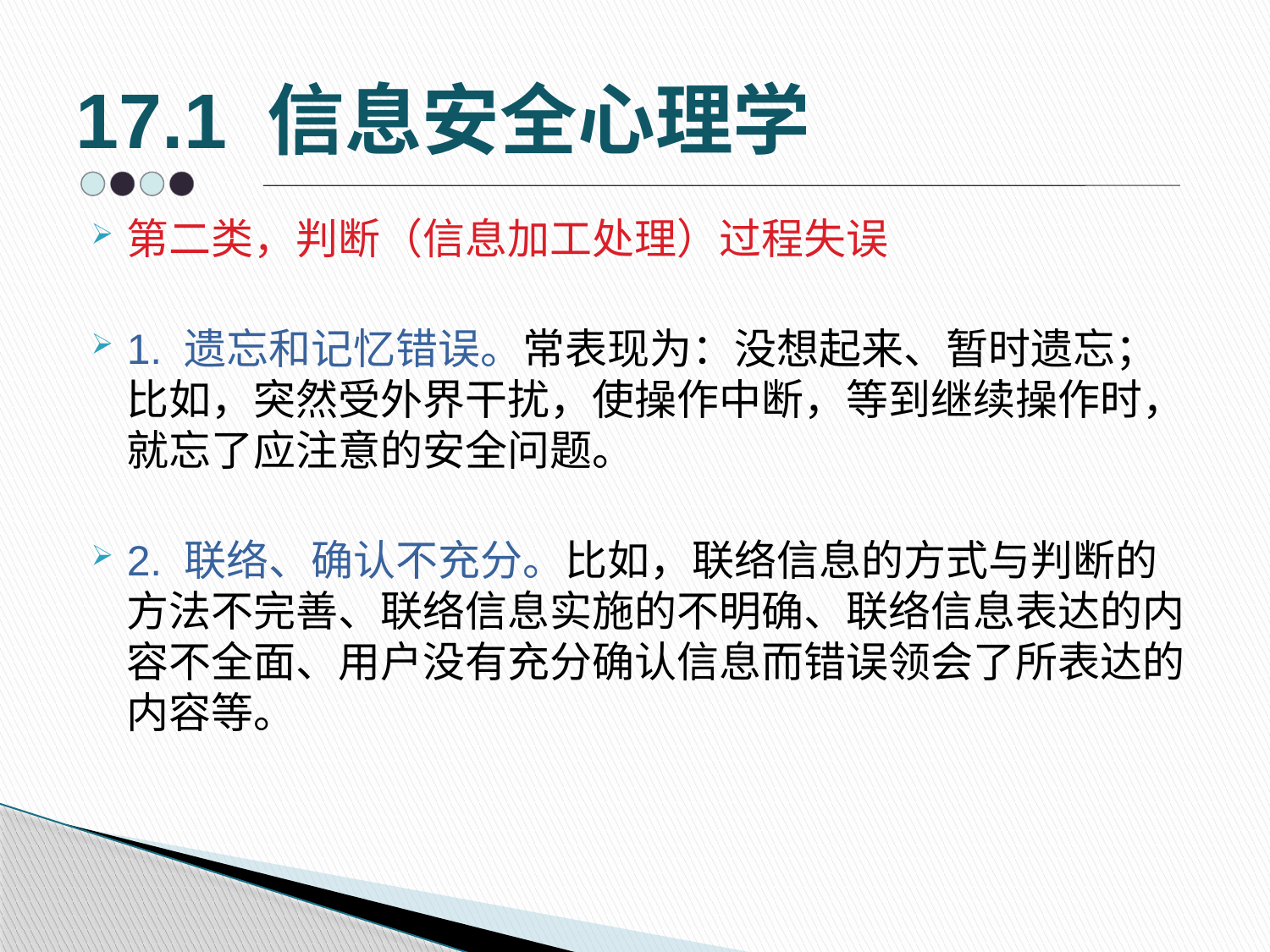

# 17.1 信息安全心理学

第二类，判断（信息加工处理）过程失误

1. 遗忘和记忆错误。常表现为：没想起来、暂时遗忘；比如，突然受外界干扰，使操作中断，等到继续操作时，就忘了应注意的安全问题。

2. 联络、确认不充分。比如，联络信息的方式与判断的方法不完善、联络信息实施的不明确、联络信息表达的内容不全面、用户没有充分确认信息而错误领会了所表达的内容等。